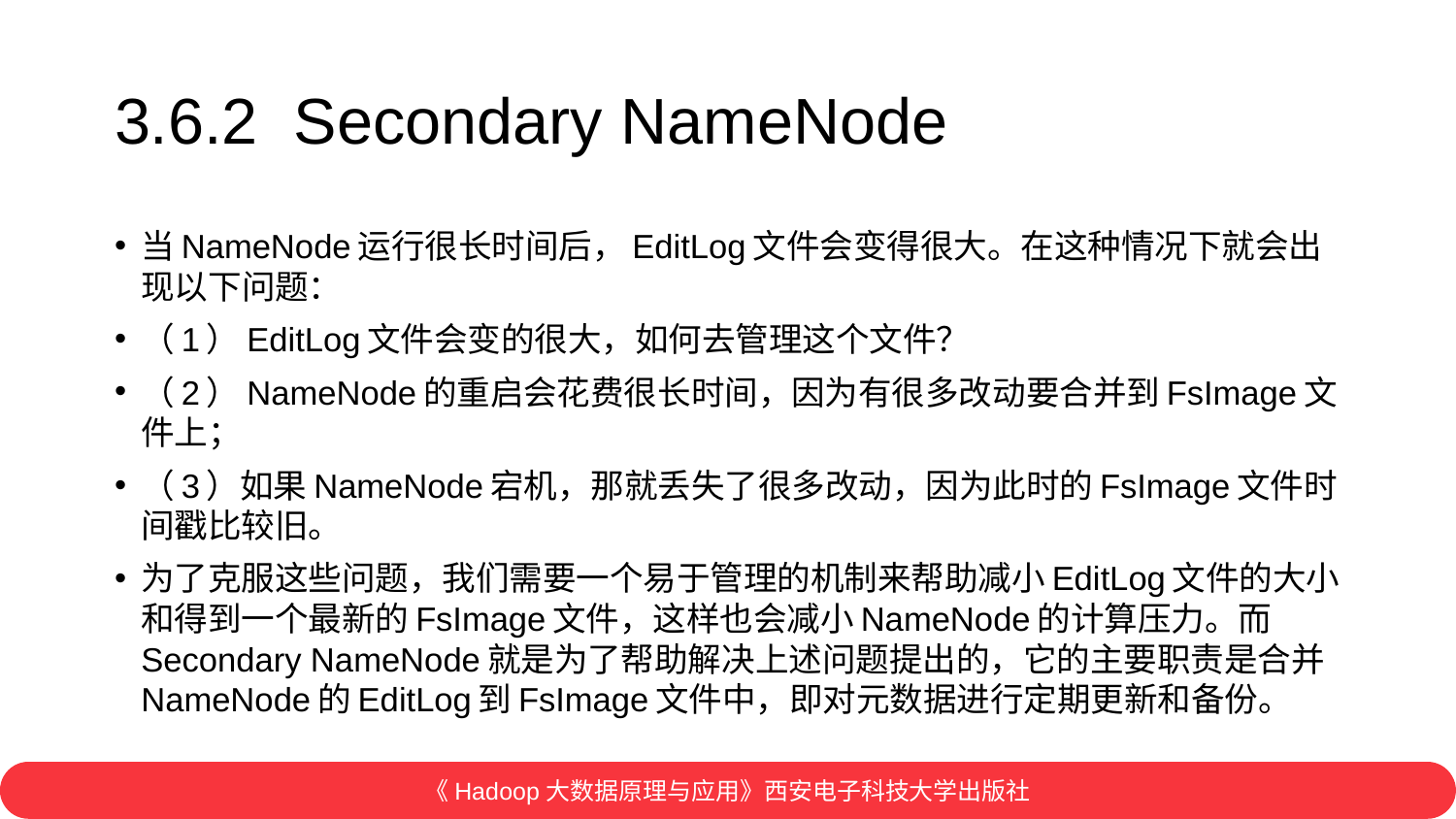

# 3.6.2  Secondary NameNode
当NameNode运行很长时间后，EditLog文件会变得很大。在这种情况下就会出现以下问题：
（1）EditLog文件会变的很大，如何去管理这个文件？
（2）NameNode的重启会花费很长时间，因为有很多改动要合并到FsImage文件上；
（3）如果NameNode宕机，那就丢失了很多改动，因为此时的FsImage文件时间戳比较旧。
为了克服这些问题，我们需要一个易于管理的机制来帮助减小EditLog文件的大小和得到一个最新的FsImage文件，这样也会减小NameNode的计算压力。而Secondary NameNode就是为了帮助解决上述问题提出的，它的主要职责是合并NameNode的EditLog到FsImage文件中，即对元数据进行定期更新和备份。